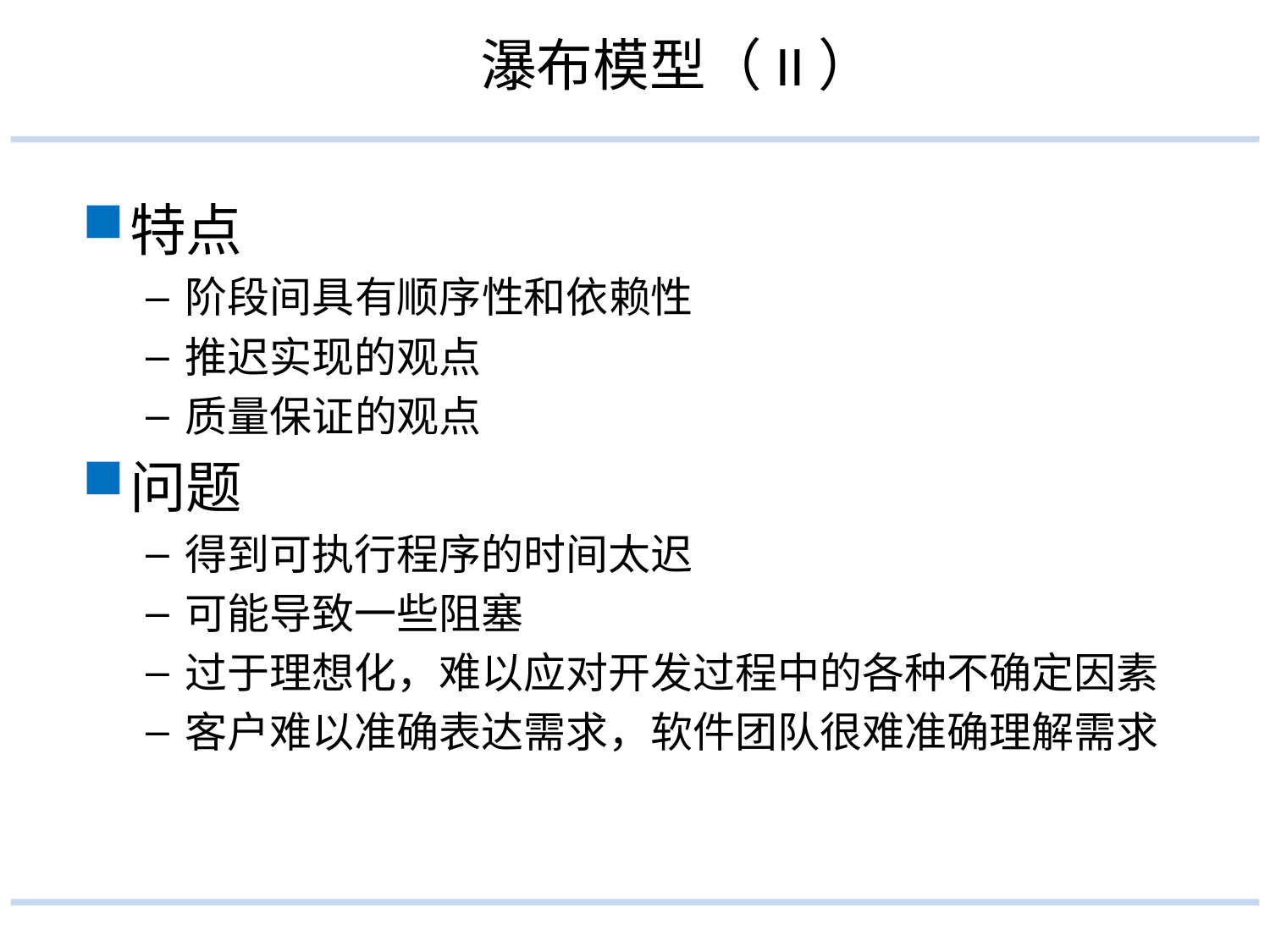

# 瀑布模型（II）
特点
阶段间具有顺序性和依赖性
推迟实现的观点
质量保证的观点
问题
得到可执行程序的时间太迟
可能导致一些阻塞
过于理想化，难以应对开发过程中的各种不确定因素
客户难以准确表达需求，软件团队很难准确理解需求
24